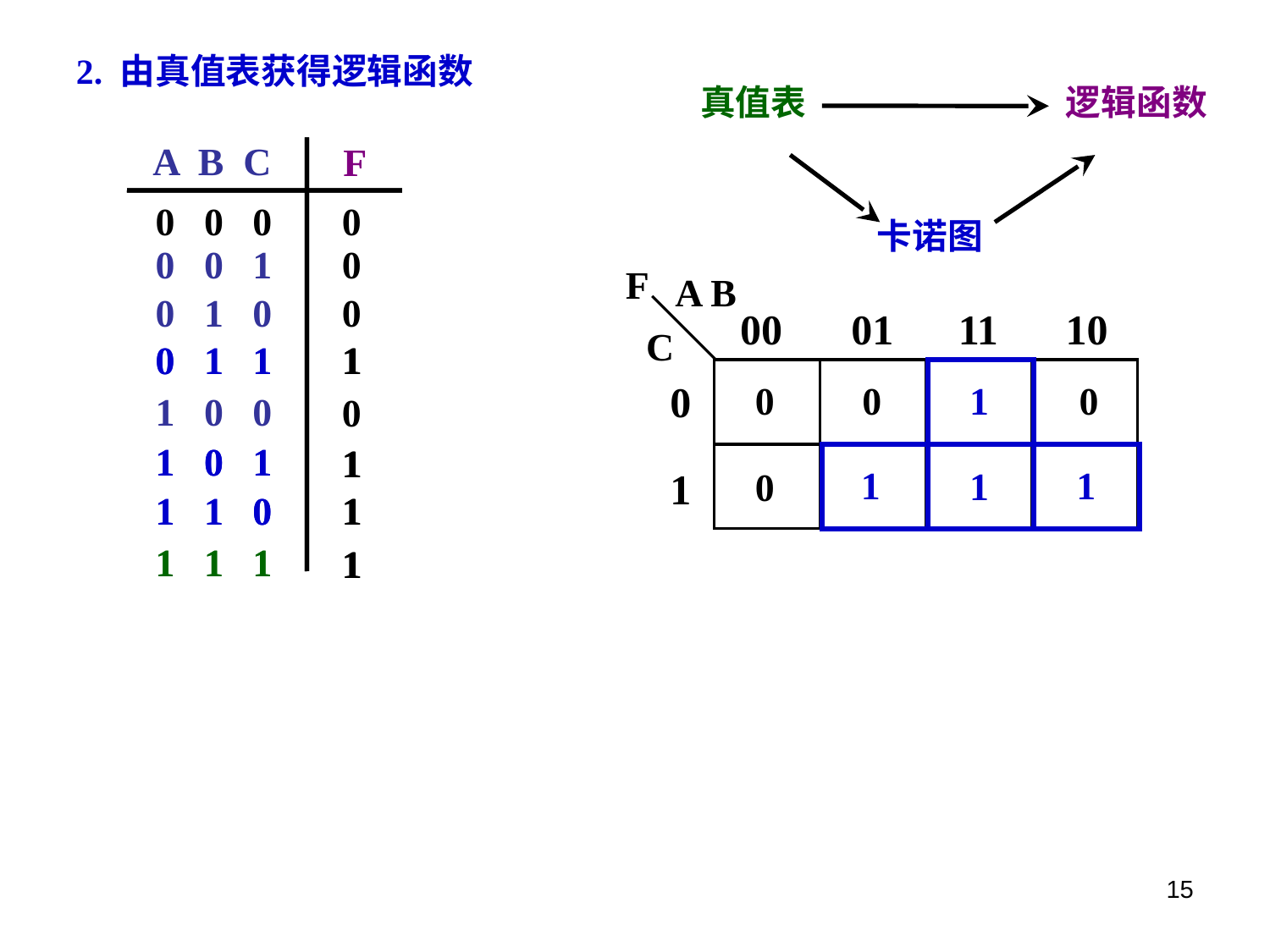

2. 由真值表获得逻辑函数
真值表
逻辑函数

A  B  C
F

0   0   0
0
0   0   1
0
0
0   1   0
0   1   1
1
1   0   0
0
1   0   1
1
1
1   1   0
1   1   1
1

卡诺图
 F
A B

00
01
11
10
C

0

1

0   1   1
1   0   1
1   1   0
1   1   1
1
1
1
1
1

0
1
1
1
1
0
0
1
0
1
1
15